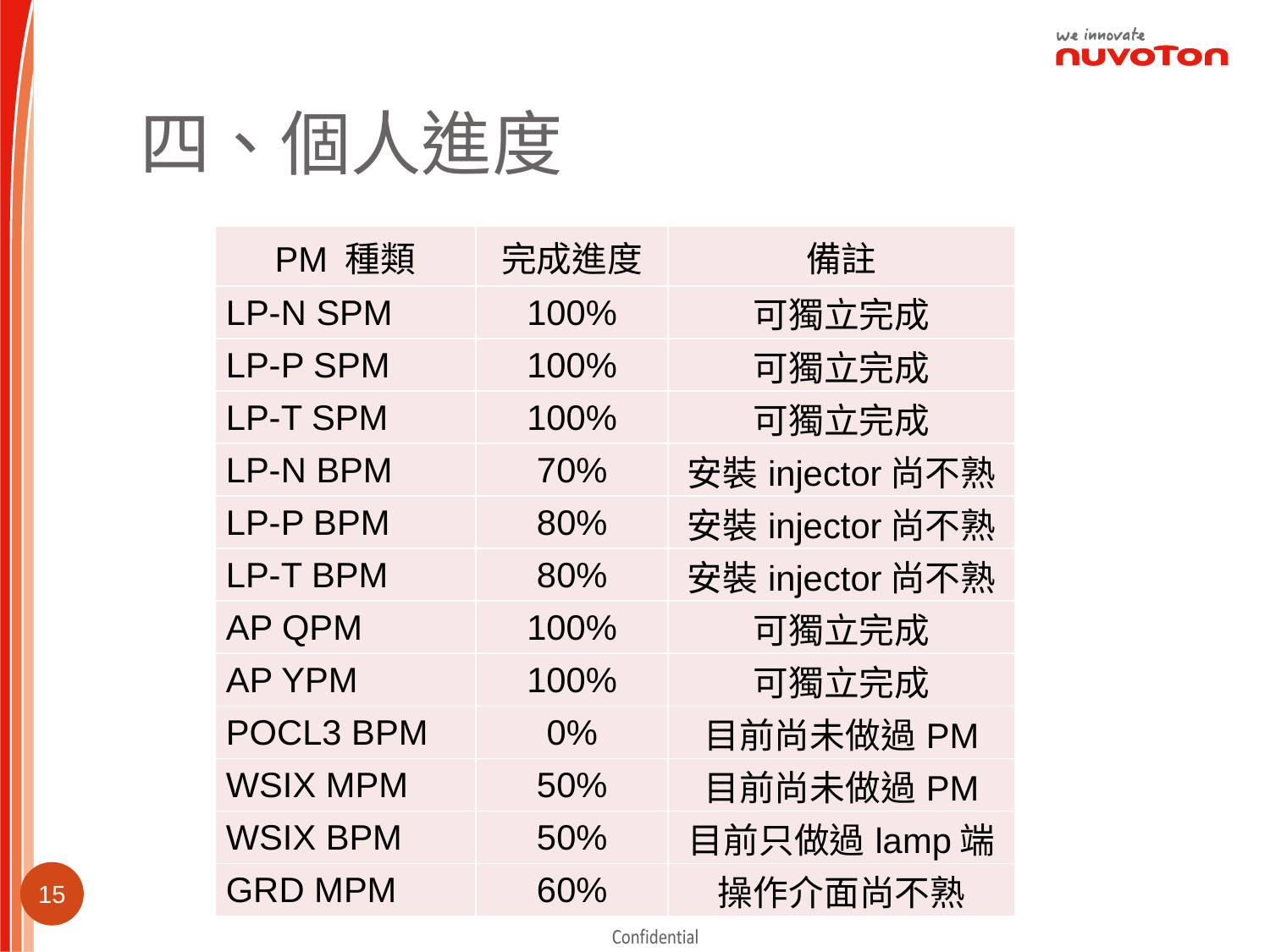

# 四、個人進度
| PM 種類 | 完成進度 | 備註 |
| --- | --- | --- |
| LP-N SPM | 100% | 可獨立完成 |
| LP-P SPM | 100% | 可獨立完成 |
| LP-T SPM | 100% | 可獨立完成 |
| LP-N BPM | 70% | 安裝injector尚不熟 |
| LP-P BPM | 80% | 安裝injector尚不熟 |
| LP-T BPM | 80% | 安裝injector尚不熟 |
| AP QPM | 100% | 可獨立完成 |
| AP YPM | 100% | 可獨立完成 |
| POCL3 BPM | 0% | 目前尚未做過PM |
| WSIX MPM | 50% | 目前尚未做過PM |
| WSIX BPM | 50% | 目前只做過lamp端 |
| GRD MPM | 60% | 操作介面尚不熟 |

15